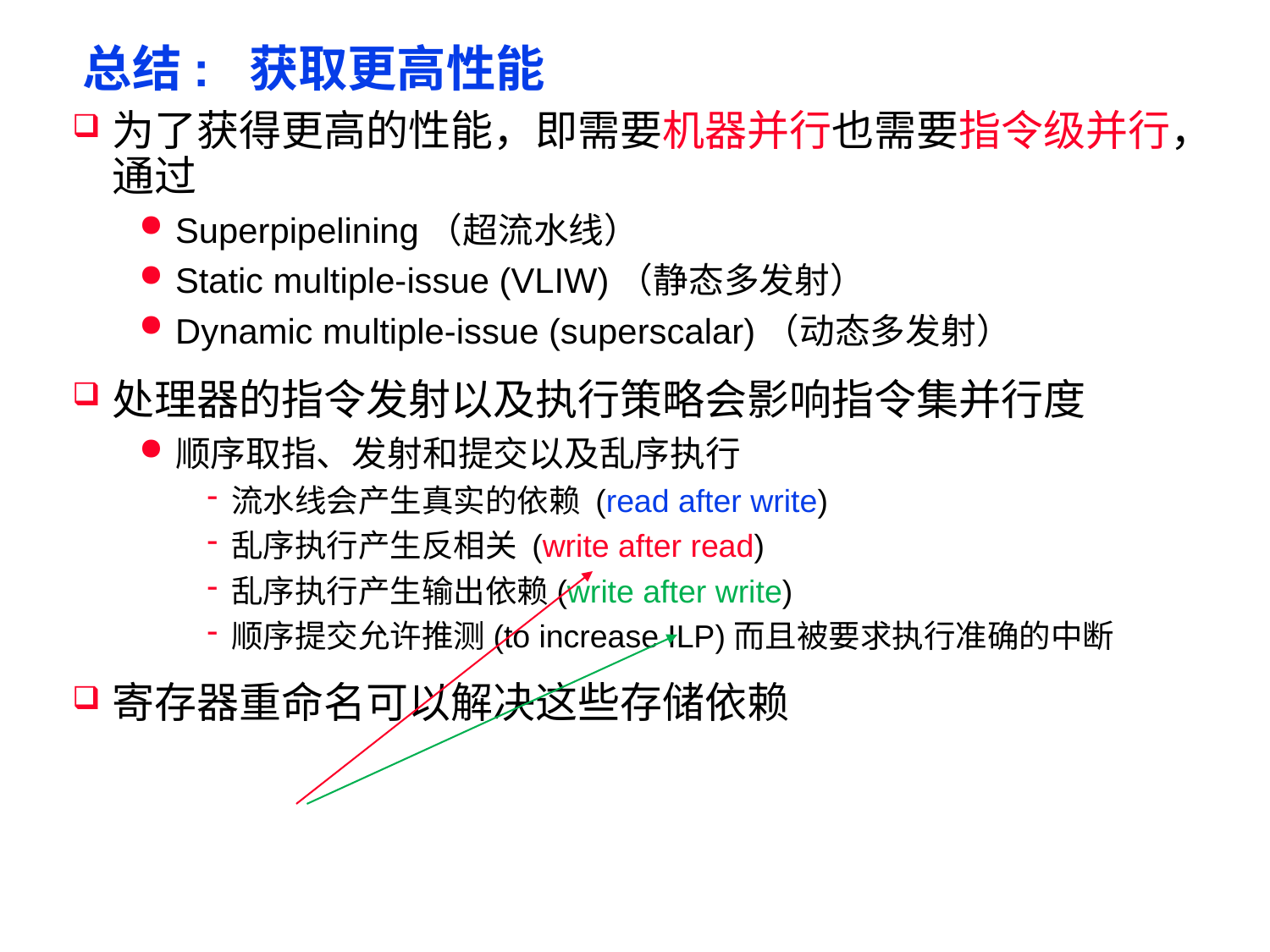

# 总结:  获取更高性能
为了获得更高的性能，即需要机器并行也需要指令级并行，通过
Superpipelining（超流水线）
Static multiple-issue (VLIW)（静态多发射）
Dynamic multiple-issue (superscalar)（动态多发射）
处理器的指令发射以及执行策略会影响指令集并行度
顺序取指、发射和提交以及乱序执行
流水线会产生真实的依赖 (read after write)
乱序执行产生反相关 (write after read)
乱序执行产生输出依赖(write after write)
顺序提交允许推测(to increase ILP)而且被要求执行准确的中断
寄存器重命名可以解决这些存储依赖